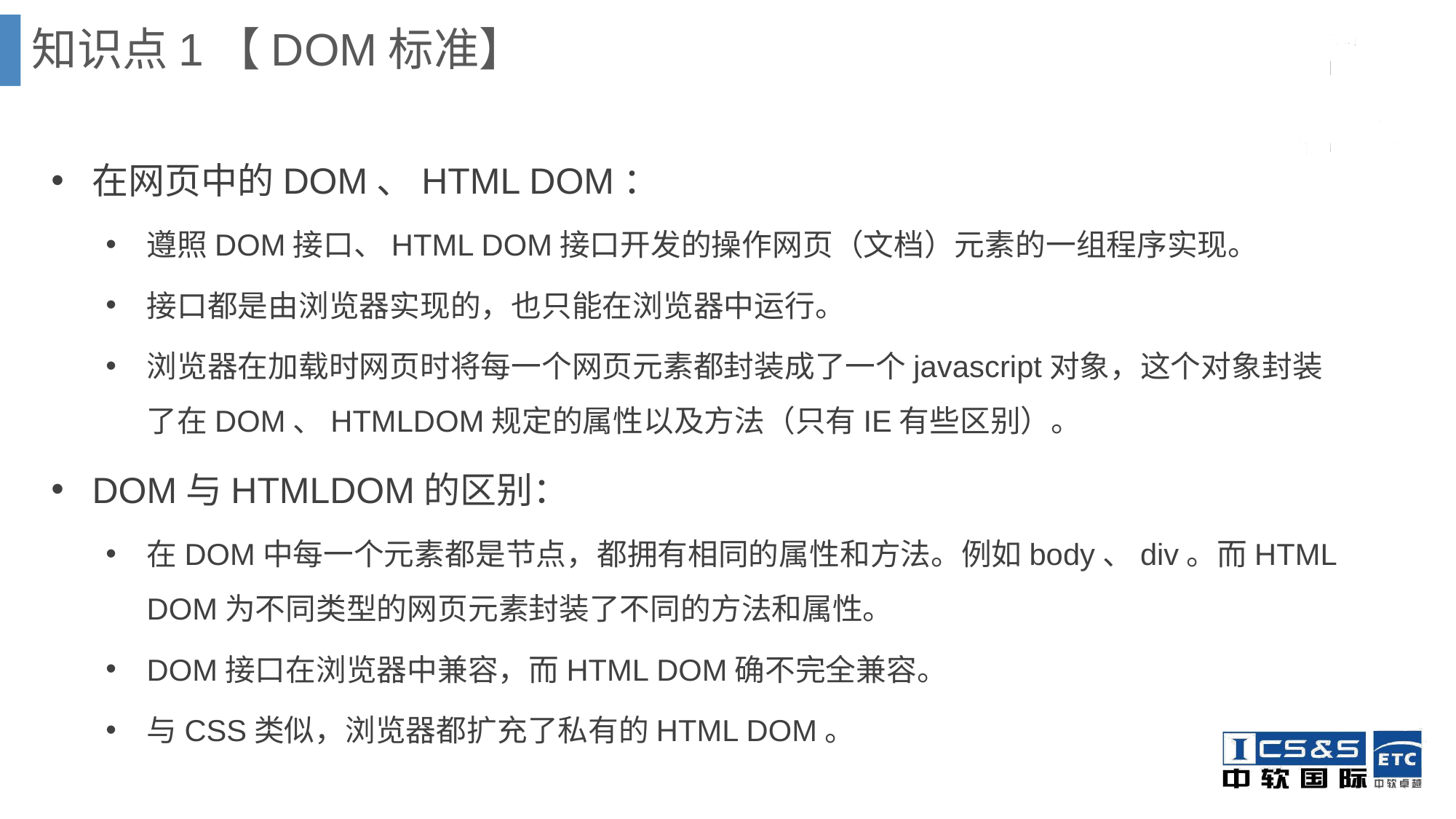

知识点1【DOM标准】
在网页中的DOM、HTML DOM：
遵照DOM接口、HTML DOM接口开发的操作网页（文档）元素的一组程序实现。
接口都是由浏览器实现的，也只能在浏览器中运行。
浏览器在加载时网页时将每一个网页元素都封装成了一个javascript对象，这个对象封装了在DOM、HTMLDOM规定的属性以及方法（只有IE有些区别）。
DOM与HTMLDOM的区别：
在DOM中每一个元素都是节点，都拥有相同的属性和方法。例如body、div。而HTML DOM为不同类型的网页元素封装了不同的方法和属性。
DOM接口在浏览器中兼容，而HTML DOM确不完全兼容。
与CSS类似，浏览器都扩充了私有的HTML DOM。